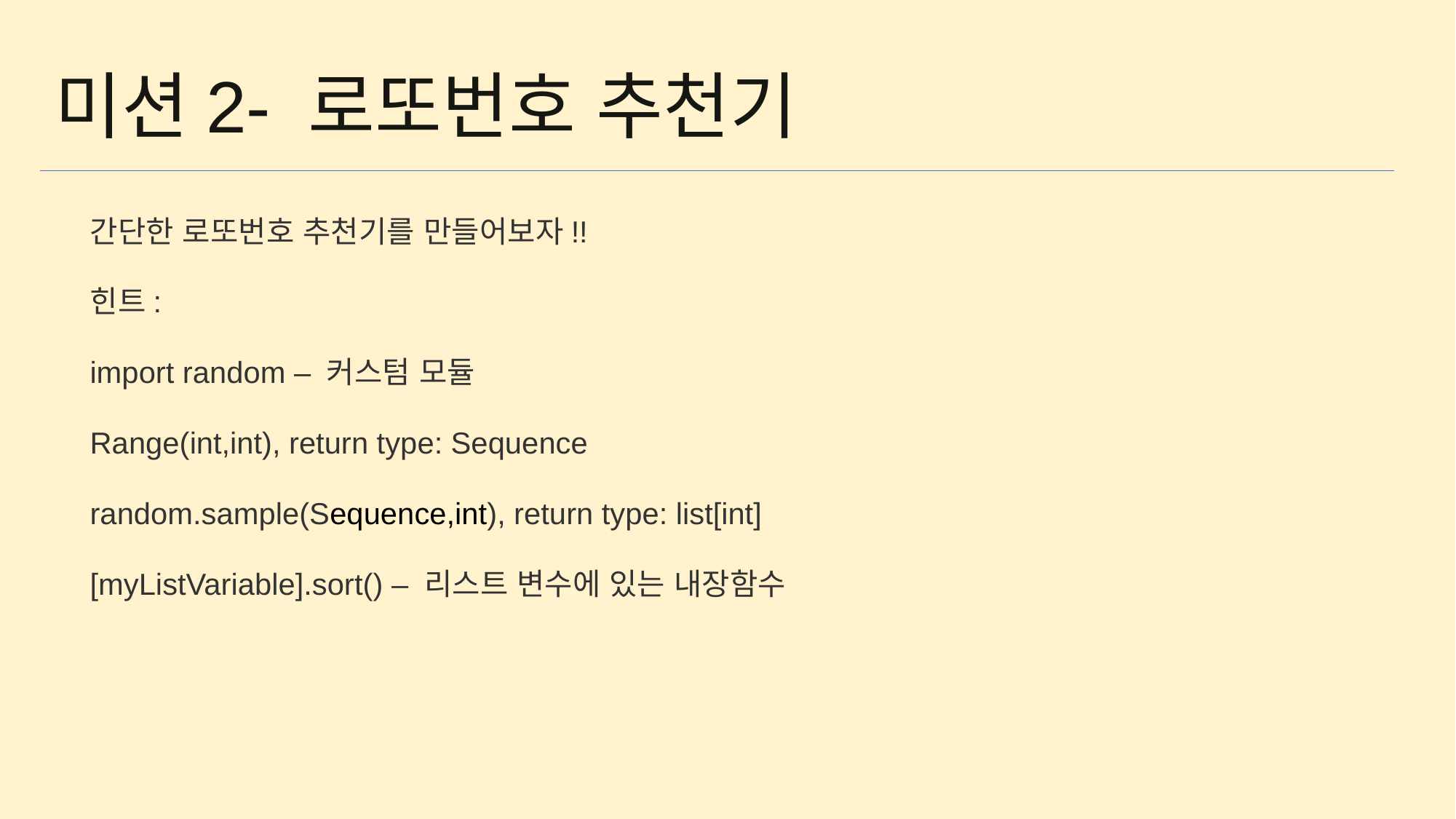

미션2- 로또번호 추천기
간단한 로또번호 추천기를 만들어보자!!
힌트:
import random – 커스텀 모듈
Range(int,int), return type: Sequence
random.sample(Sequence,int), return type: list[int]
[myListVariable].sort() – 리스트 변수에 있는 내장함수